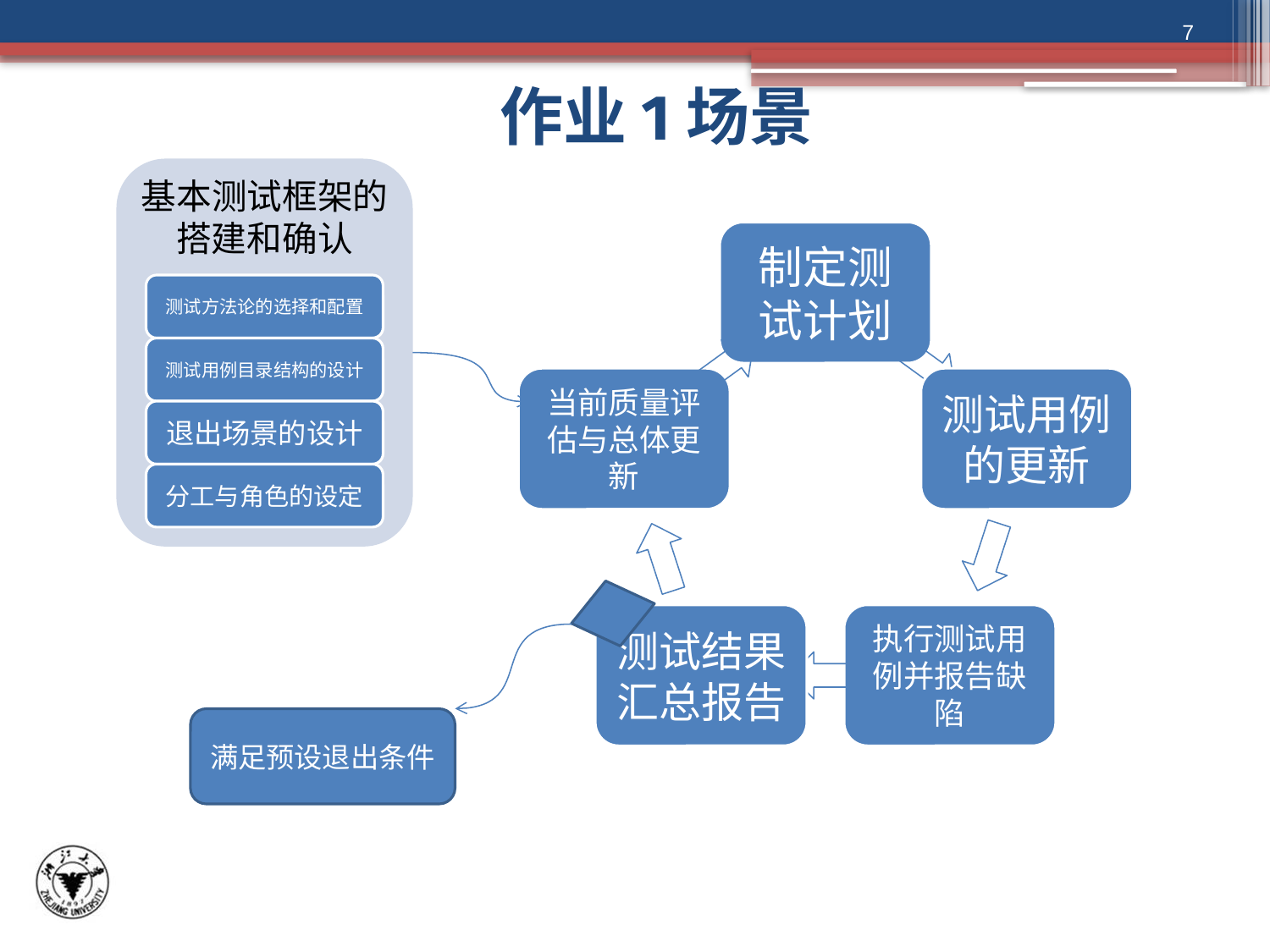

7
# 作业1场景
基本测试框架的搭建和确认
测试方法论的选择和配置
测试用例目录结构的设计
退出场景的设计
分工与角色的设定
制定测试计划
测试用例的更新
执行测试用例并报告缺陷
测试结果汇总报告
当前质量评估与总体更新

满足预设退出条件